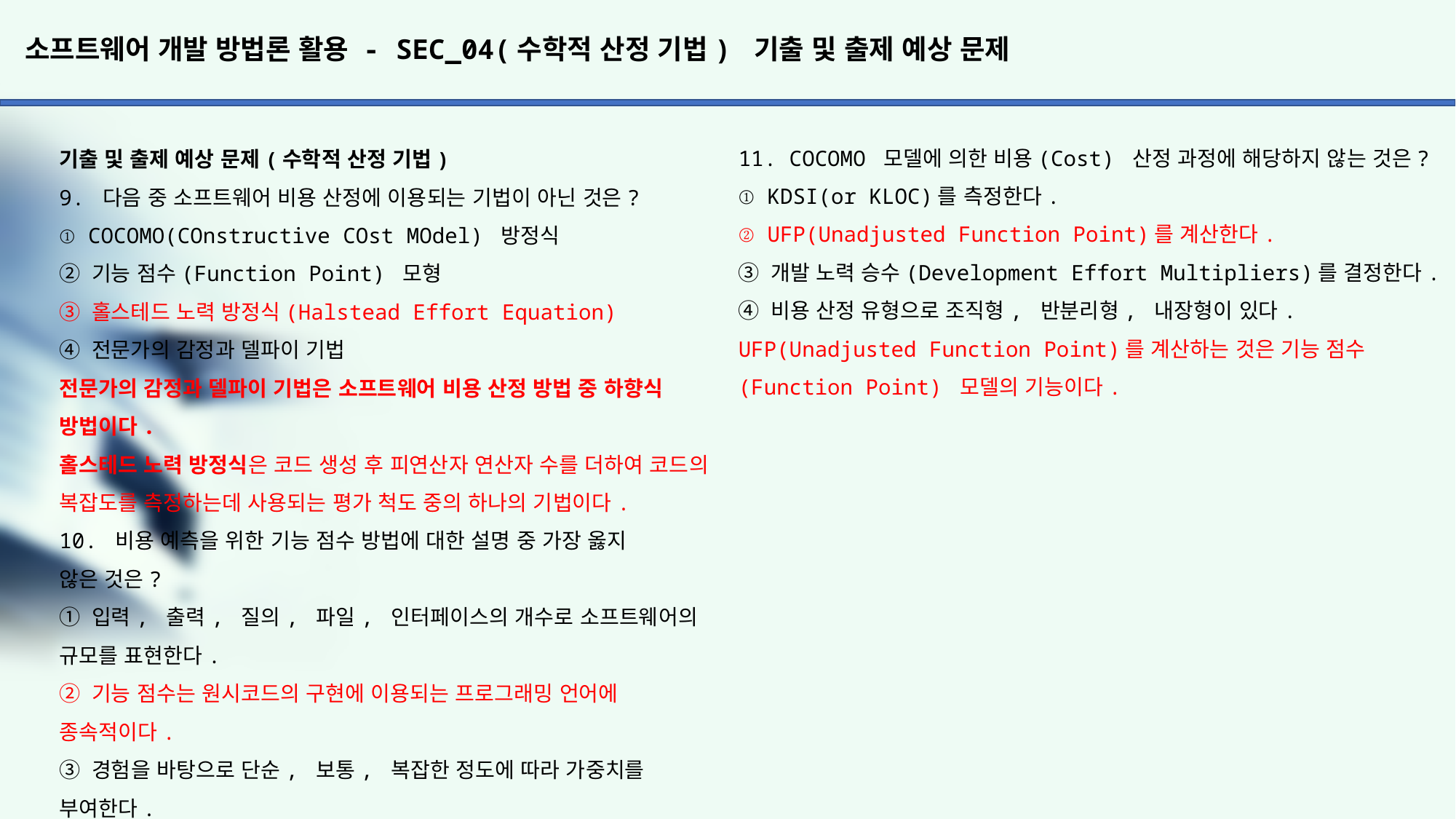

# 소프트웨어 개발 방법론 활용 - SEC_04(수학적 산정 기법) 기출 및 출제 예상 문제
11. COCOMO 모델에 의한 비용(Cost) 산정 과정에 해당하지 않는 것은?
① KDSI(or KLOC)를 측정한다.
② UFP(Unadjusted Function Point)를 계산한다.
③ 개발 노력 승수(Development Effort Multipliers)를 결정한다.
④ 비용 산정 유형으로 조직형, 반분리형, 내장형이 있다.
UFP(Unadjusted Function Point)를 계산하는 것은 기능 점수(Function Point) 모델의 기능이다.
기출 및 출제 예상 문제(수학적 산정 기법)
9. 다음 중 소프트웨어 비용 산정에 이용되는 기법이 아닌 것은?
① COCOMO(COnstructive COst MOdel) 방정식
② 기능 점수(Function Point) 모형
③ 홀스테드 노력 방정식(Halstead Effort Equation)
④ 전문가의 감정과 델파이 기법
전문가의 감정과 델파이 기법은 소프트웨어 비용 산정 방법 중 하향식 방법이다.
홀스테드 노력 방정식은 코드 생성 후 피연산자 연산자 수를 더하여 코드의 복잡도를 측정하는데 사용되는 평가 척도 중의 하나의 기법이다.
10. 비용 예측을 위한 기능 점수 방법에 대한 설명 중 가장 옳지
않은 것은?
① 입력, 출력, 질의, 파일, 인터페이스의 개수로 소프트웨어의 규모를 표현한다.
② 기능 점수는 원시코드의 구현에 이용되는 프로그래밍 언어에 종속적이다.
③ 경험을 바탕으로 단순, 보통, 복잡한 정도에 따라 가중치를 부여한다.
④ 프로젝트의 영향도와 가중치의 합을 이용하여 실질 기능 점수 를 계산한다.
기능 점수(FP)는 원시 코드의 구현에 이용되는 프로그래밍 언어에
독립적이다.